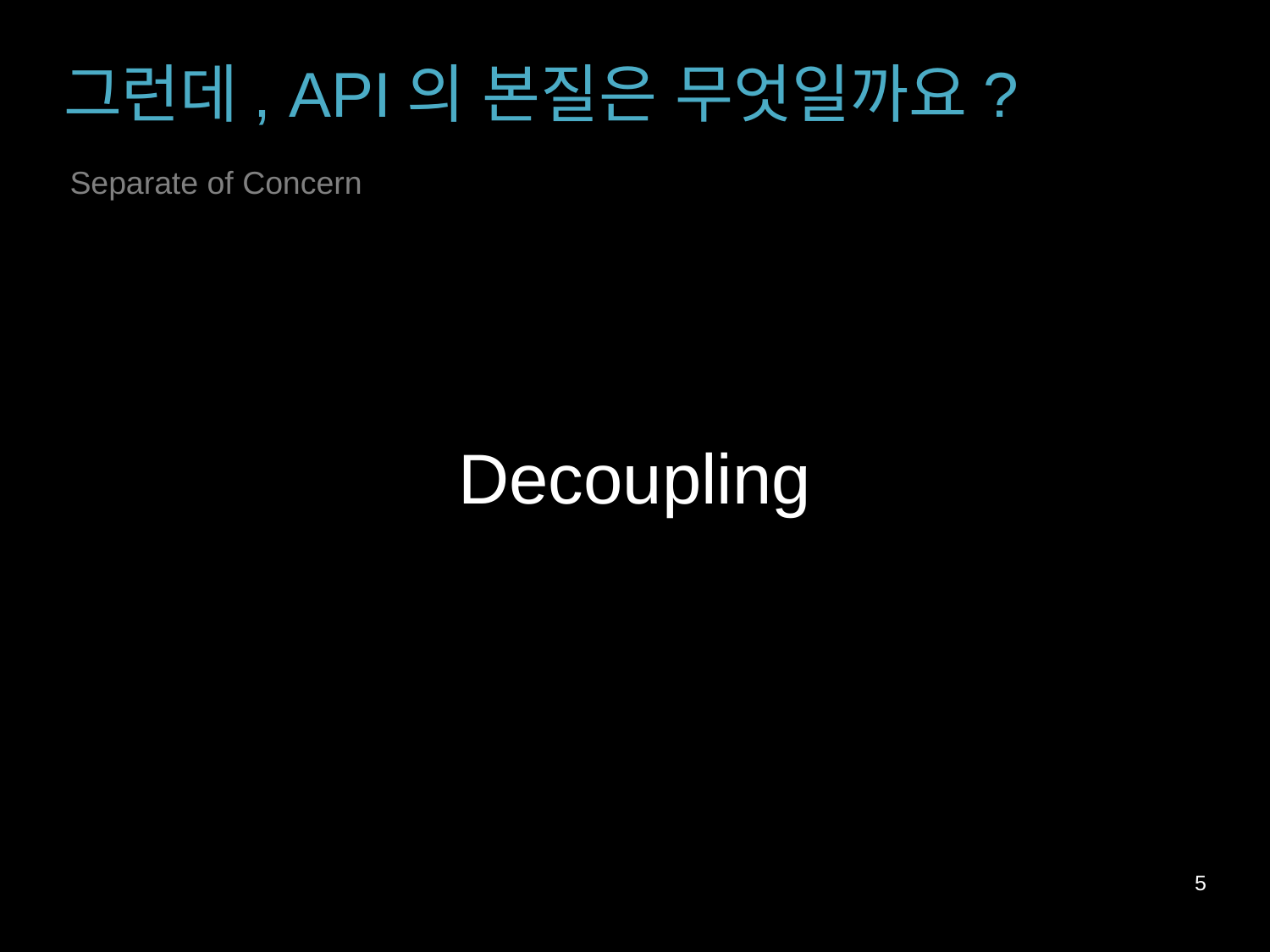

그런데, API의 본질은 무엇일까요?
Separate of Concern
# Decoupling
5